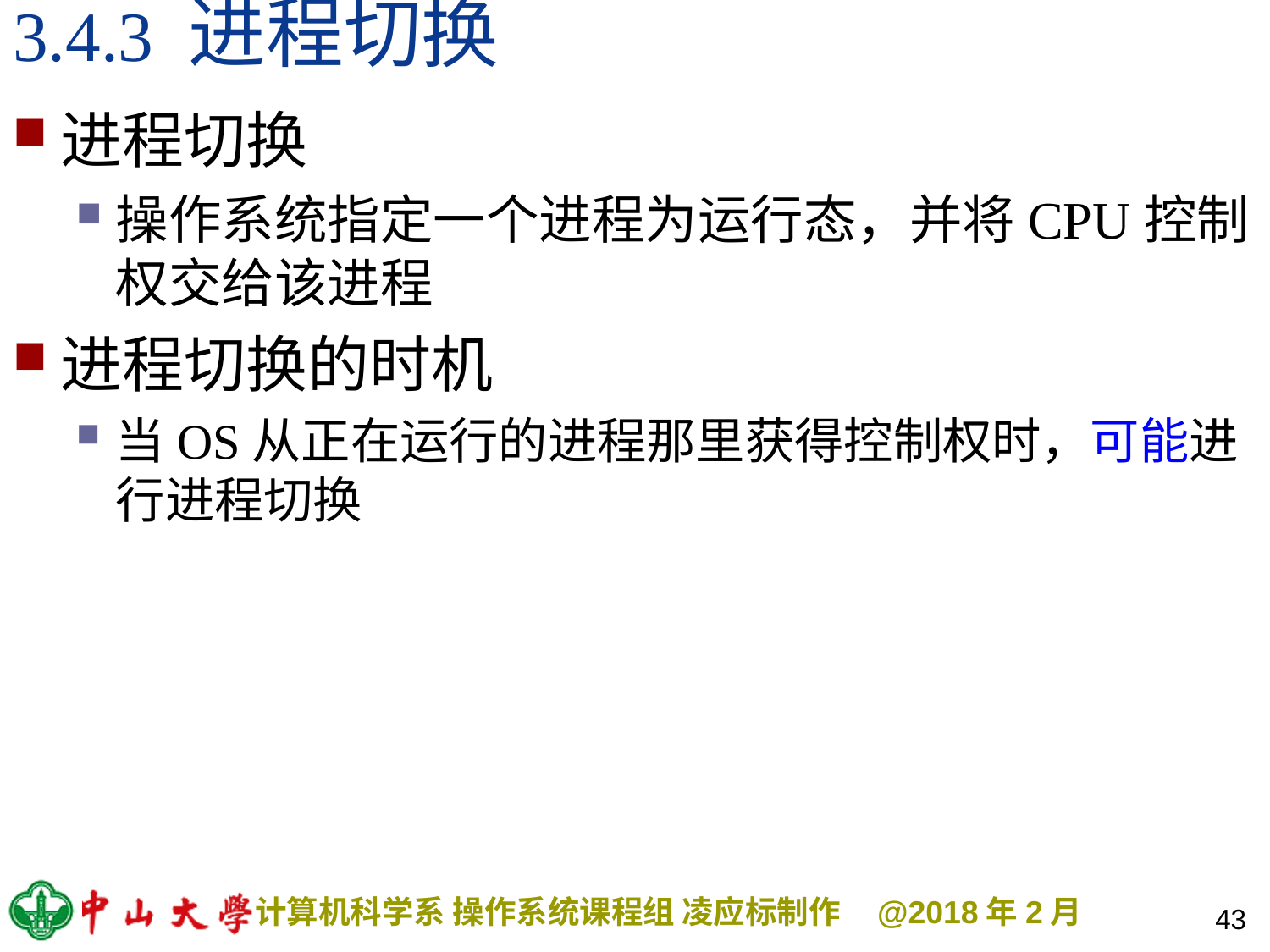

# 3.4.3 进程切换
进程切换
操作系统指定一个进程为运行态，并将CPU控制权交给该进程
进程切换的时机
当OS从正在运行的进程那里获得控制权时，可能进行进程切换

43